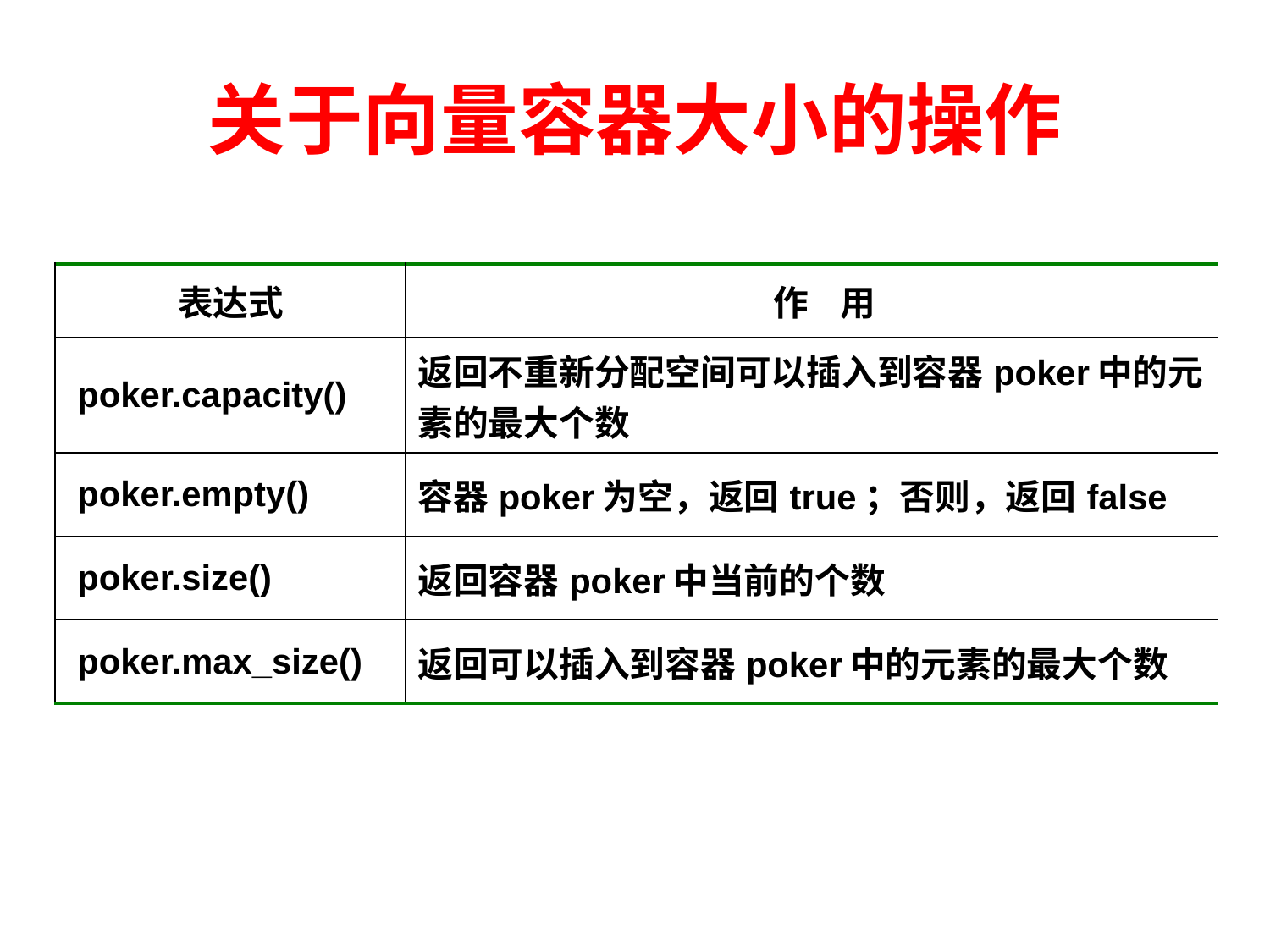

# 关于向量容器大小的操作
| 表达式 | 作 用 |
| --- | --- |
| poker.capacity() | 返回不重新分配空间可以插入到容器poker中的元素的最大个数 |
| poker.empty() | 容器poker为空，返回true；否则，返回false |
| poker.size() | 返回容器poker中当前的个数 |
| poker.max\_size() | 返回可以插入到容器poker中的元素的最大个数 |